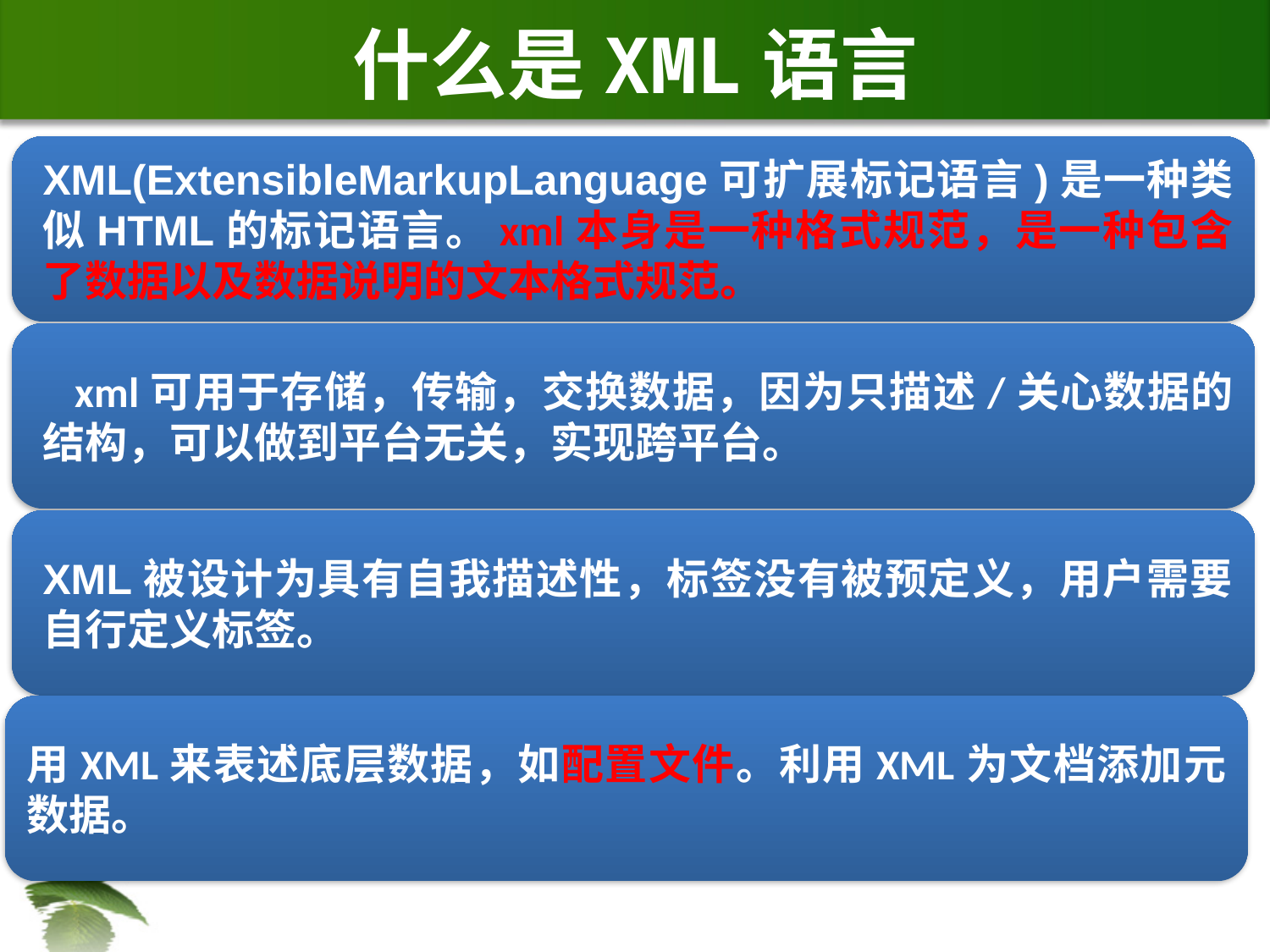

# 什么是XML语言
XML(ExtensibleMarkupLanguage可扩展标记语言)是一种类似HTML的标记语言。xml本身是一种格式规范，是一种包含了数据以及数据说明的文本格式规范。
   xml可用于存储，传输，交换数据，因为只描述/关心数据的结构，可以做到平台无关，实现跨平台。
XML被设计为具有自我描述性，标签没有被预定义，用户需要自行定义标签。

用XML来表述底层数据，如配置文件。利用XML为文档添加元数据。